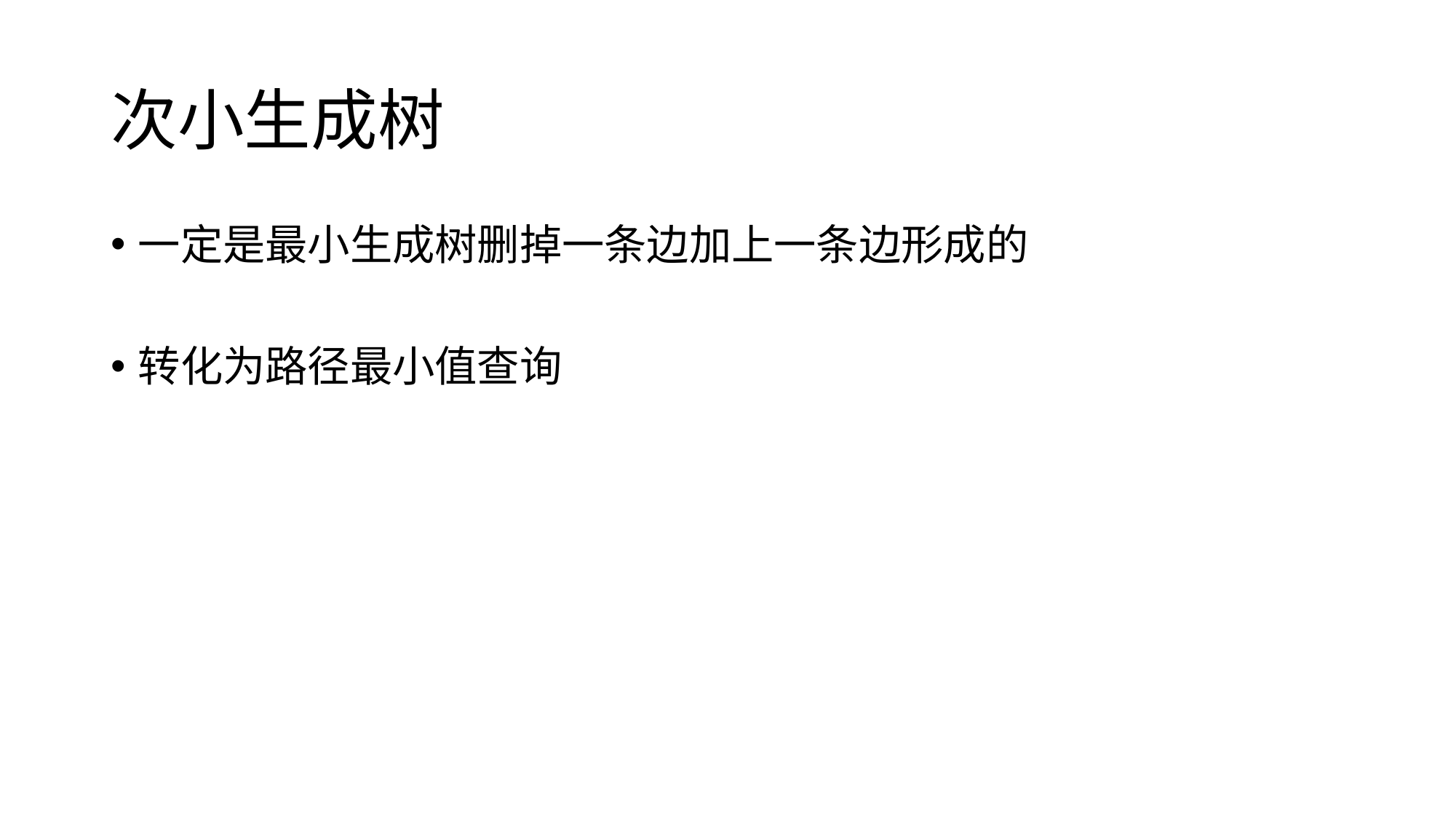

# 次小生成树
一定是最小生成树删掉一条边加上一条边形成的

转化为路径最小值查询